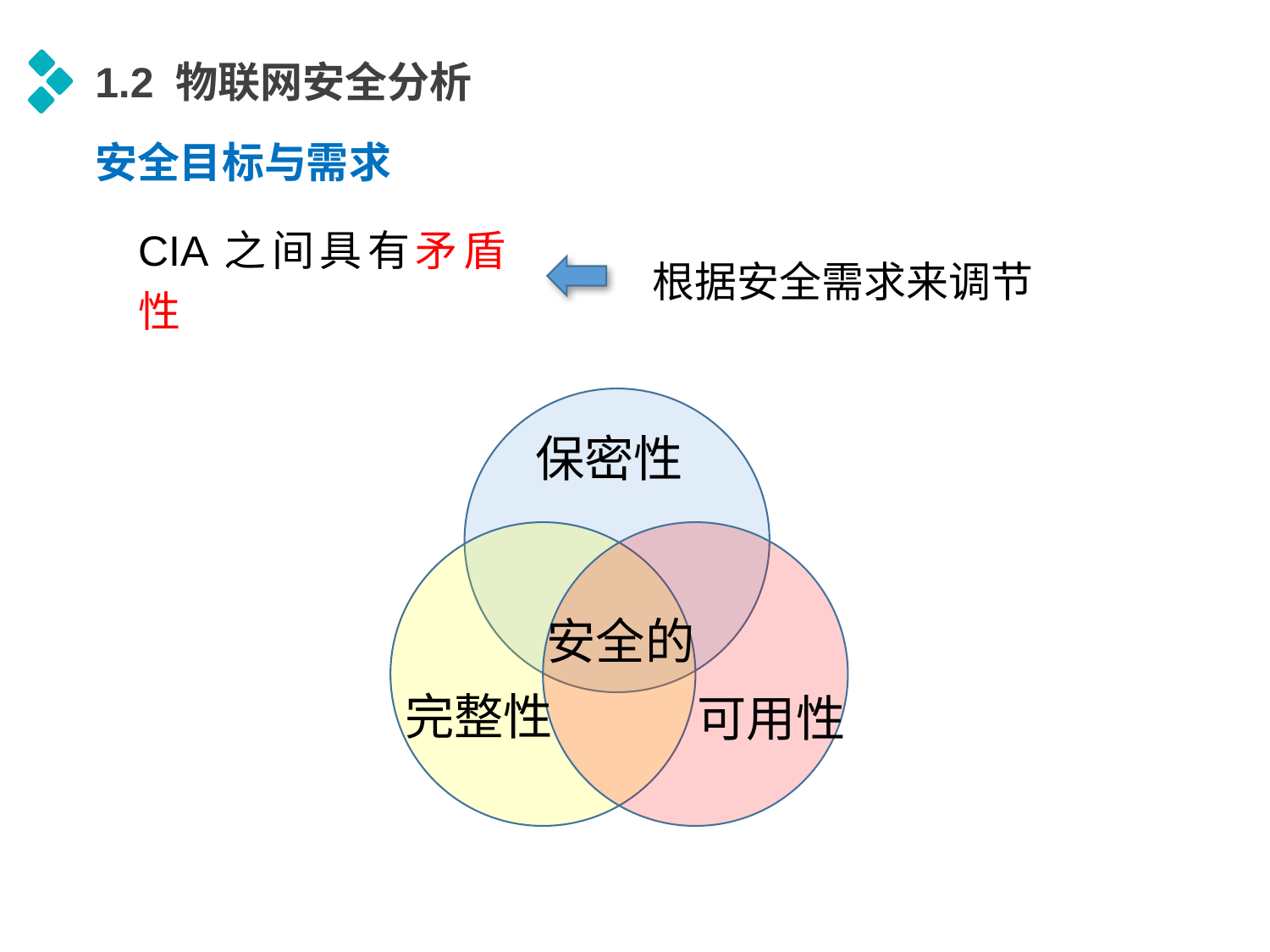

1.2 物联网安全分析

安全目标与需求
CIA之间具有矛盾性
根据安全需求来调节

保密性

安全的
完整性
可用性
延时符